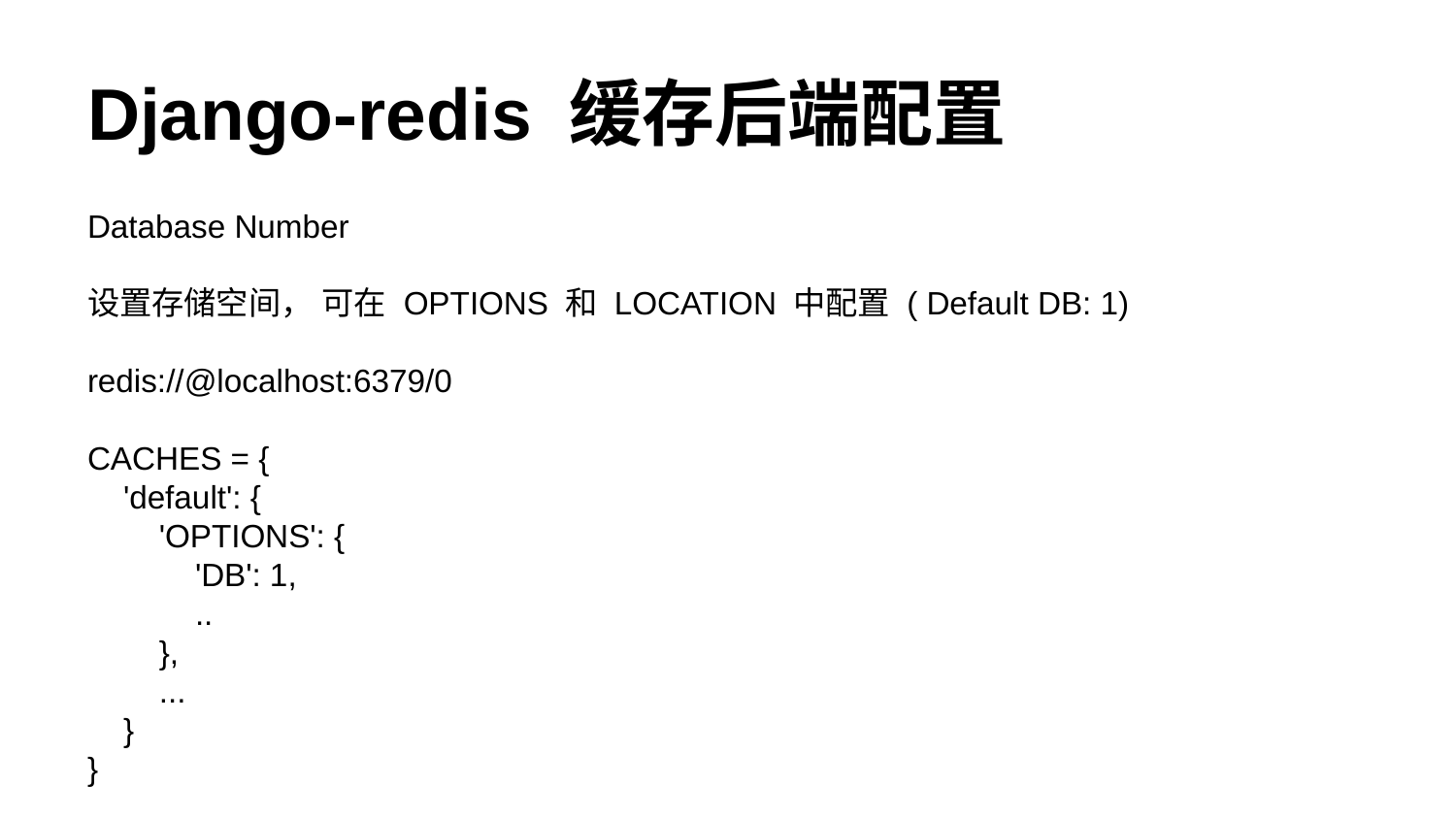

# Django-redis 缓存后端配置
Database Number

设置存储空间， 可在 OPTIONS 和 LOCATION 中配置 ( Default DB: 1)

redis://@localhost:6379/0

CACHES = {
    'default': {
        'OPTIONS': {
            'DB': 1,
            ..
        },
        ...
    }
}